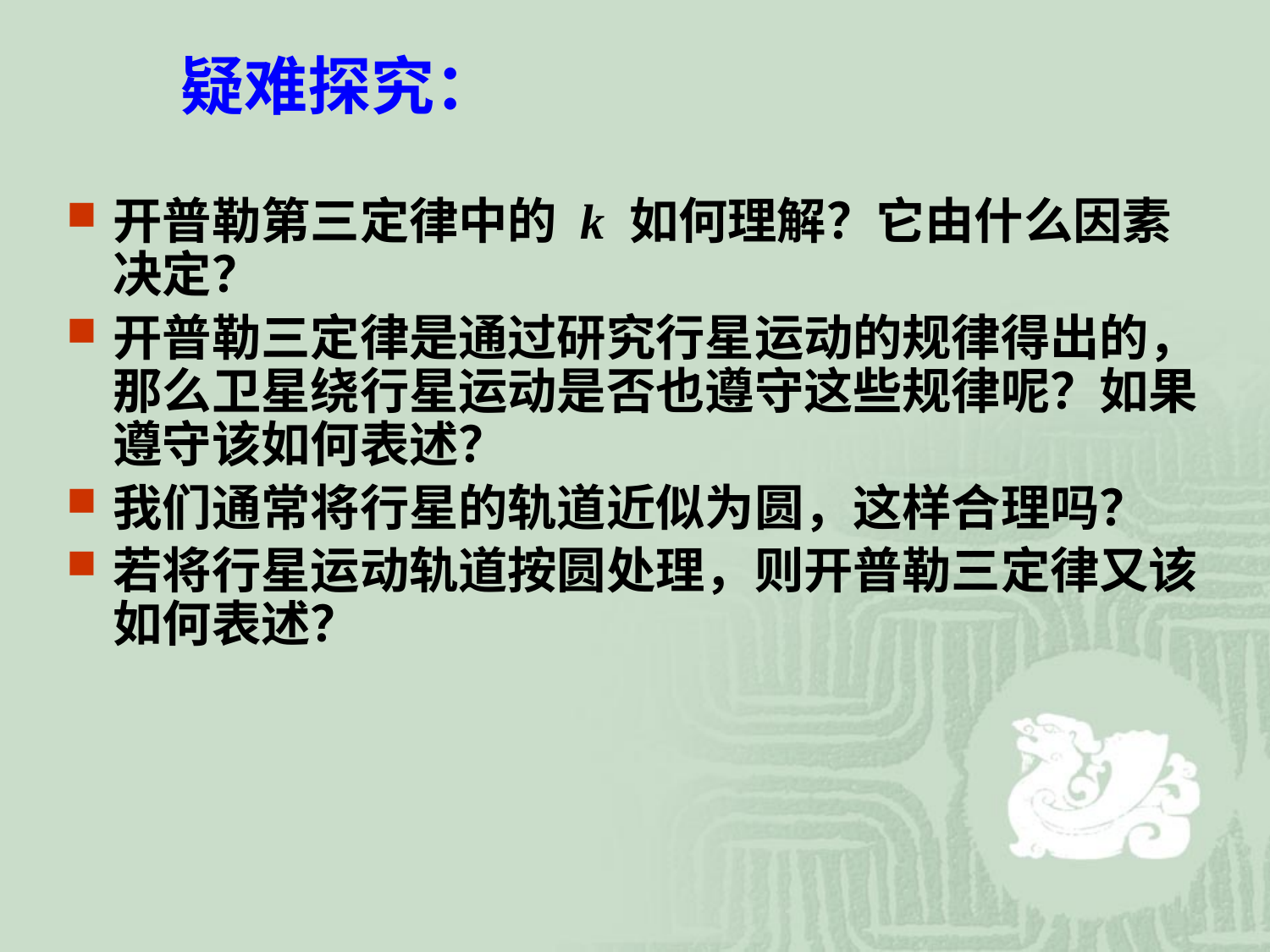

# 疑难探究：
开普勒第三定律中的 k 如何理解？它由什么因素决定？
开普勒三定律是通过研究行星运动的规律得出的，那么卫星绕行星运动是否也遵守这些规律呢？如果遵守该如何表述？
我们通常将行星的轨道近似为圆，这样合理吗？
若将行星运动轨道按圆处理，则开普勒三定律又该如何表述？